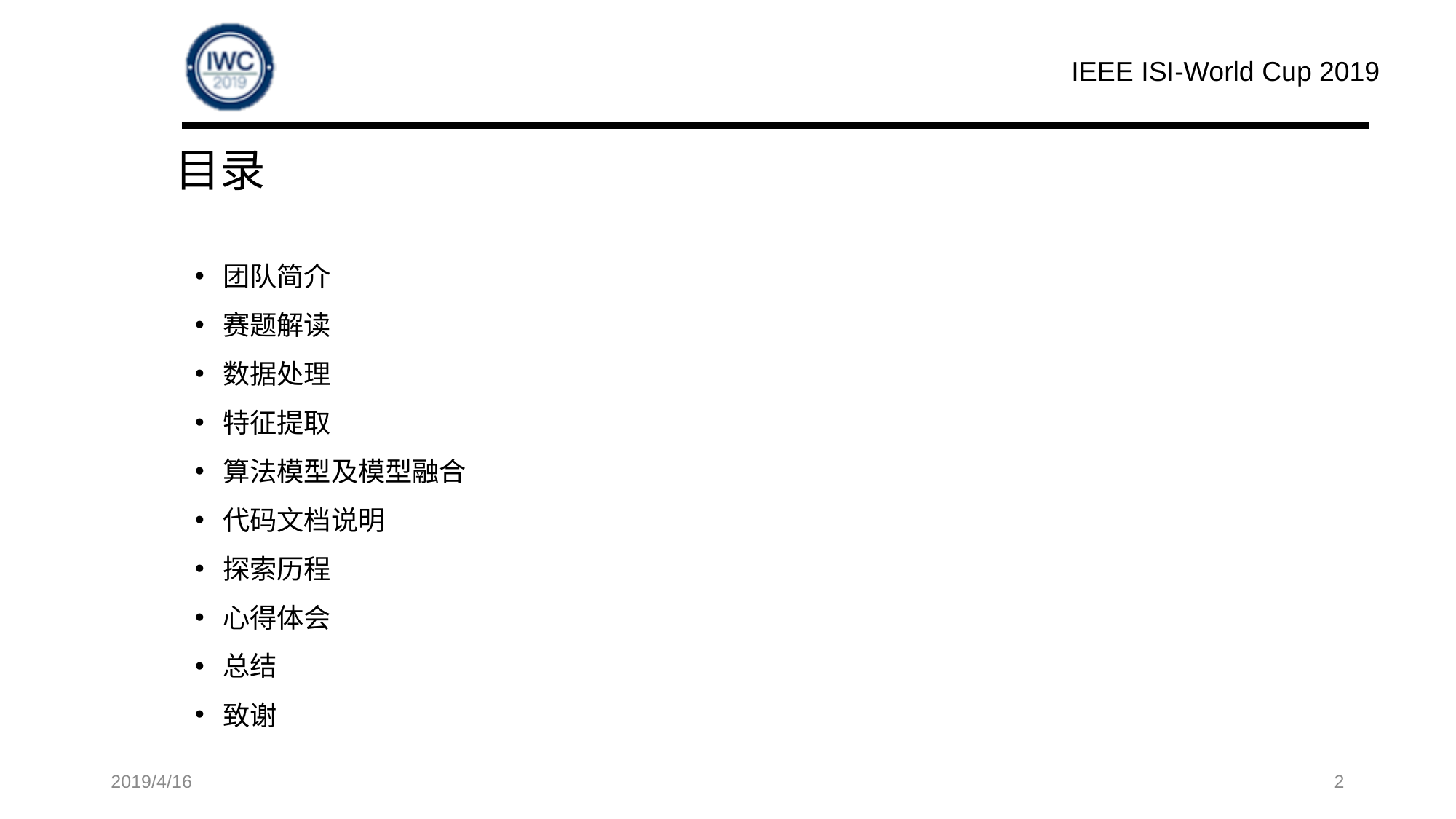

# 目录
团队简介
赛题解读
数据处理
特征提取
算法模型及模型融合
代码文档说明
探索历程
心得体会
总结
致谢

2019/4/16
2